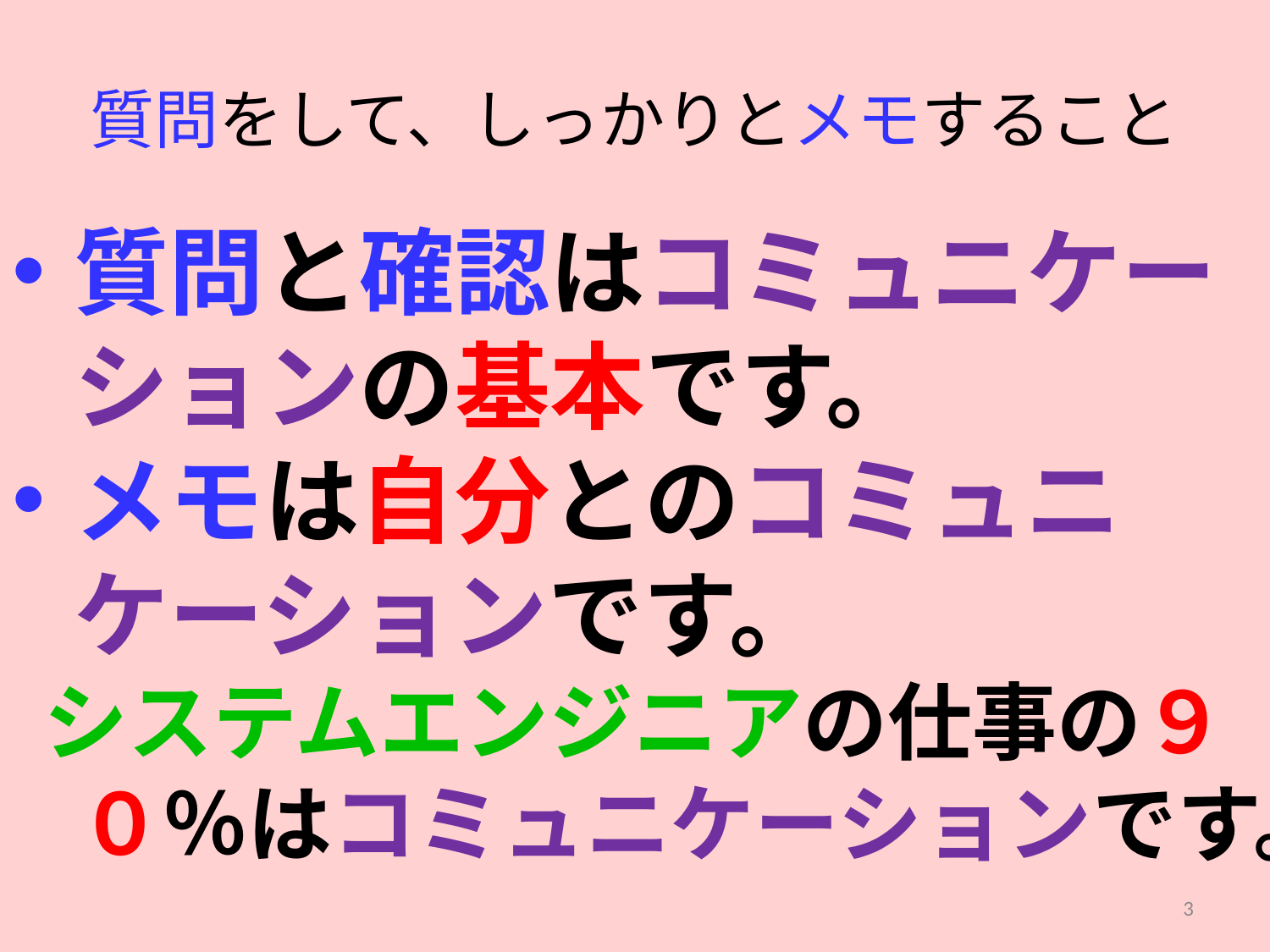

# 質問をして、しっかりとメモすること
質問と確認はコミュニケーションの基本です。
メモは自分とのコミュニケーションです。
システムエンジニアの仕事の９０％はコミュニケーションです。
3